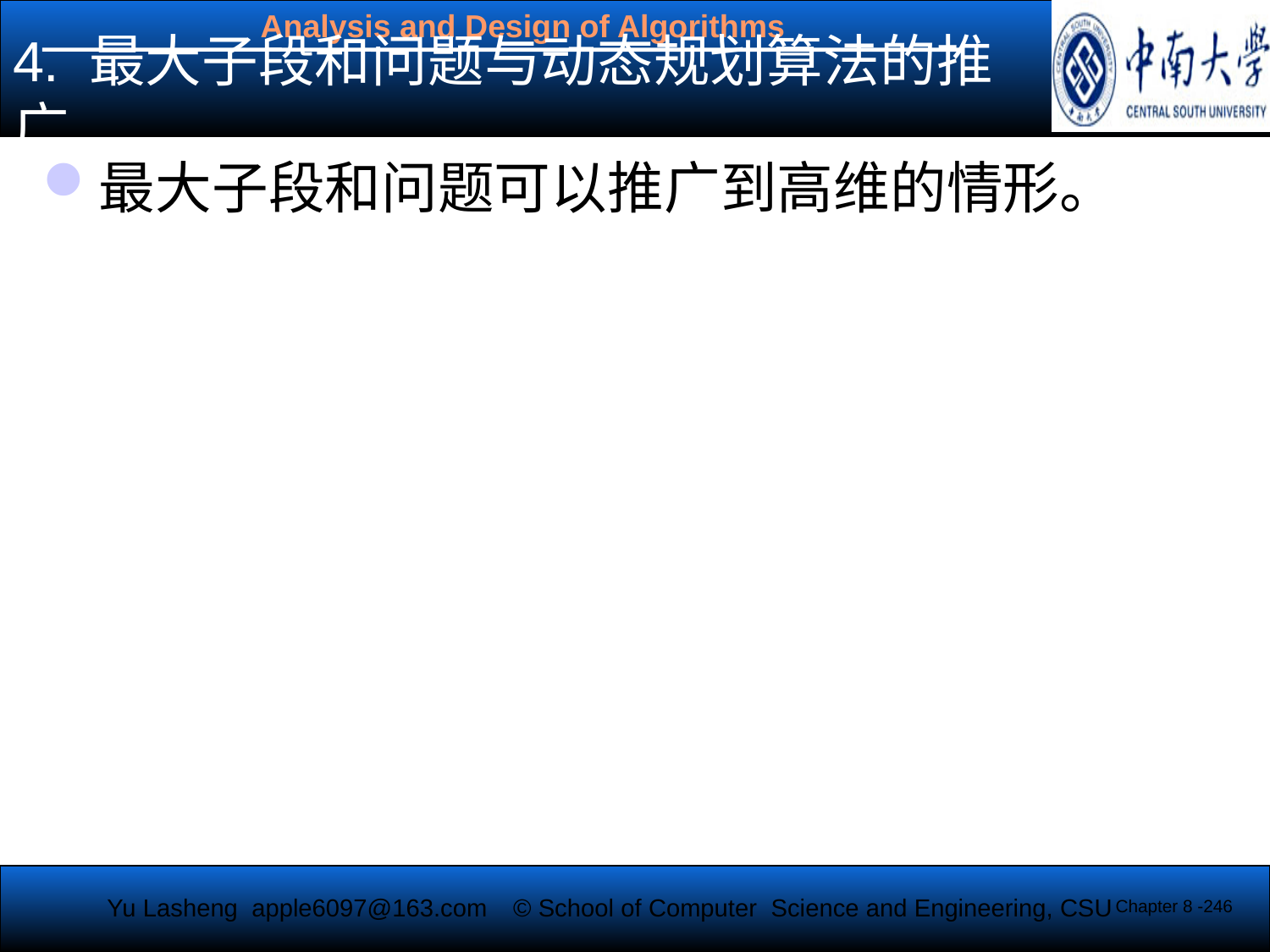

# 4. 最大子段和问题与动态规划算法的推广
最大子段和问题可以推广到高维的情形。

Chapter 8 -246